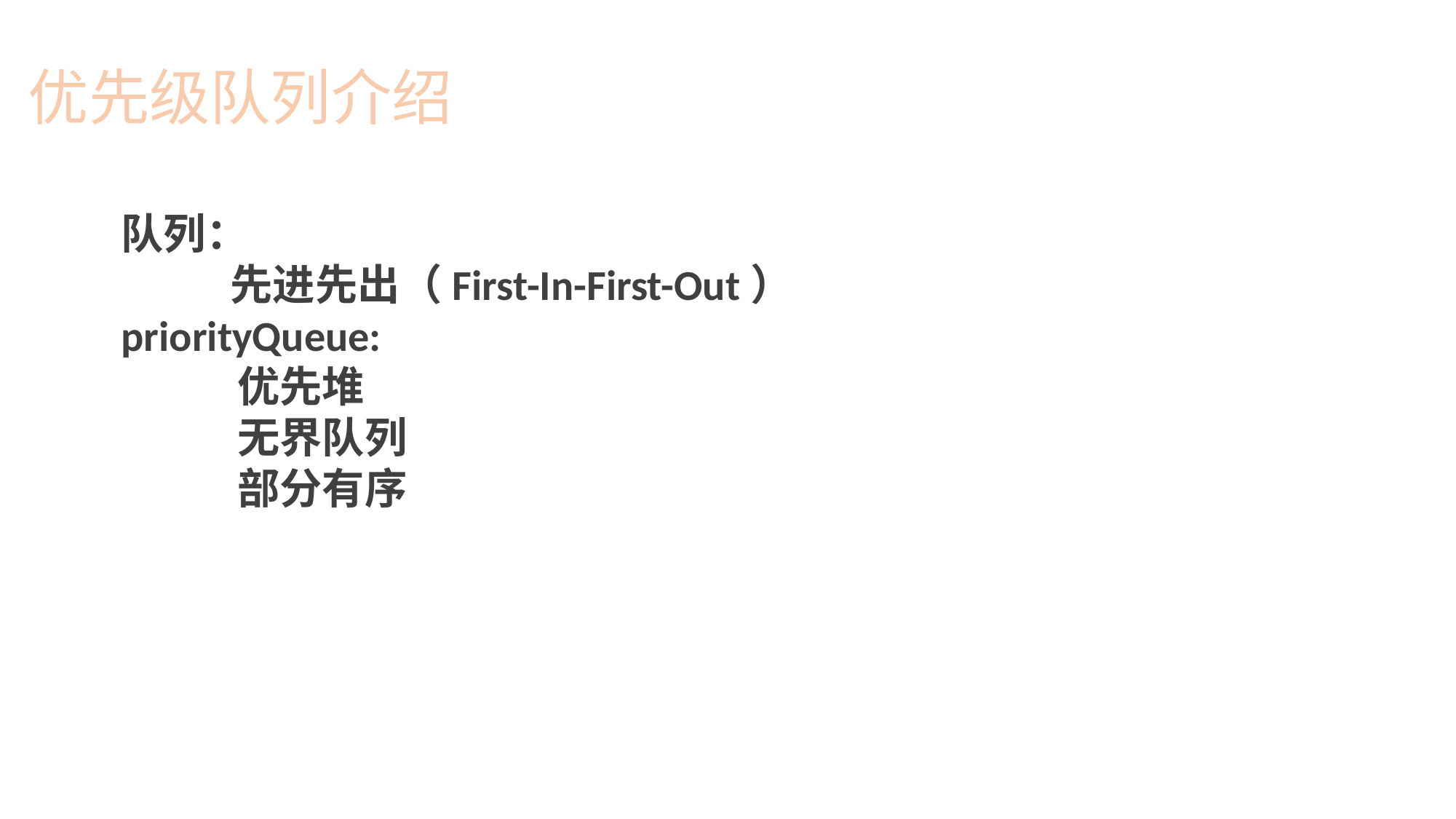

优先级队列介绍
队列：
	先进先出（First-In-First-Out）
priorityQueue:
           优先堆
           无界队列
           部分有序